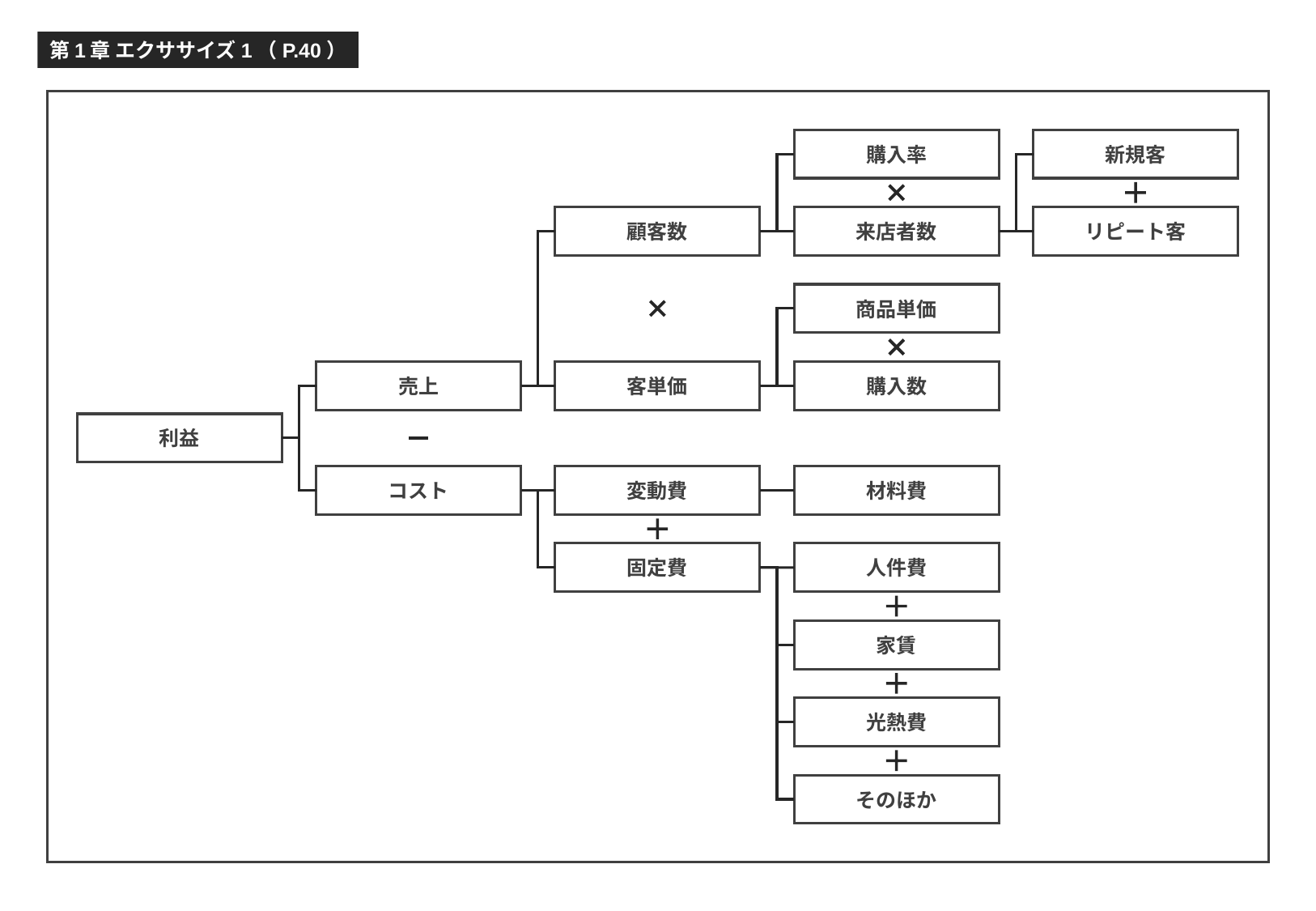

第1章 エクササイズ1（P.40）

購入率

新規客

顧客数

来店者数

リピート客

商品単価

売上

客単価

購入数

利益

コスト

変動費

材料費

固定費

人件費

家賃

光熱費

そのほか